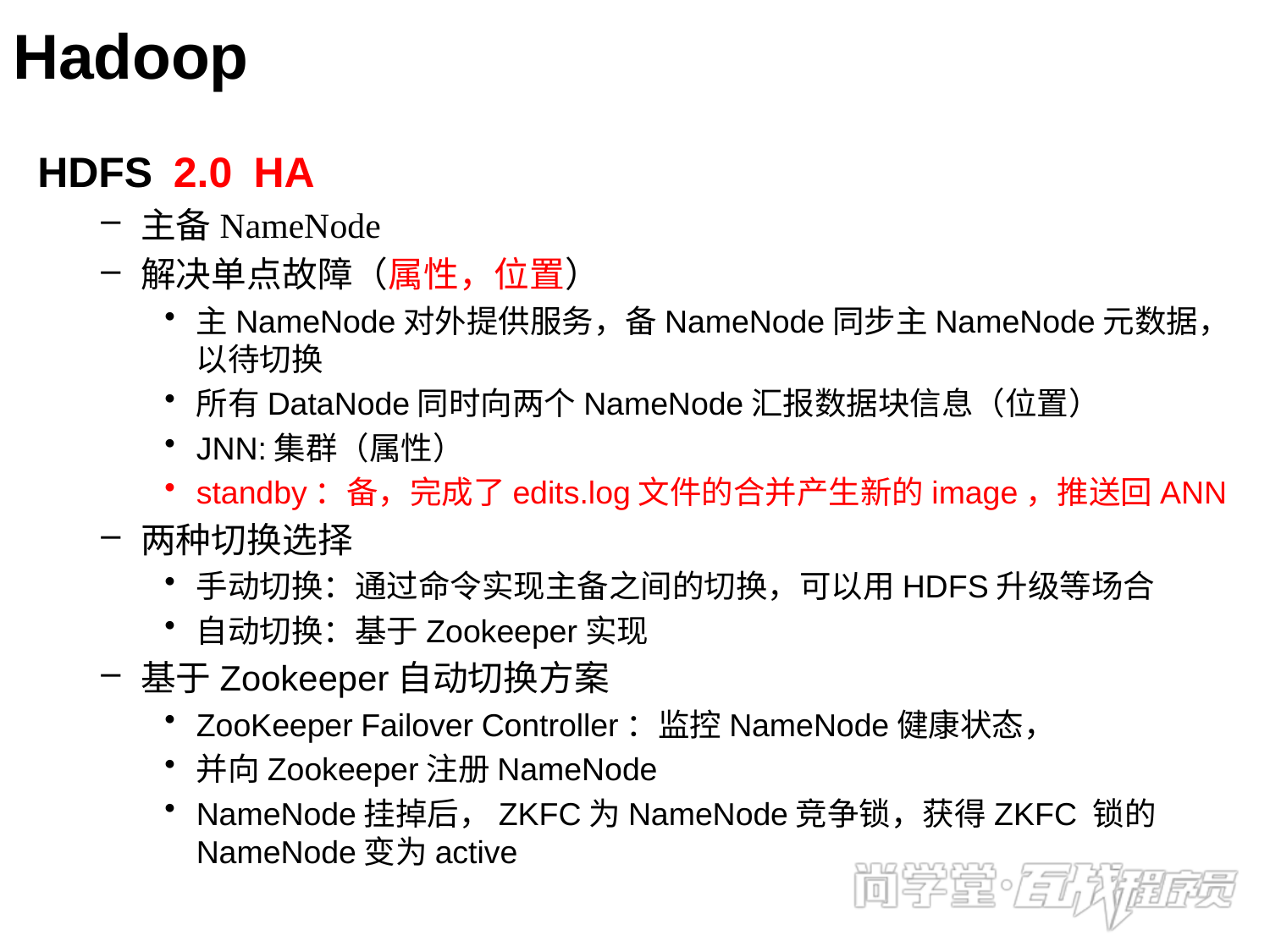

# Hadoop
HDFS  2.0  HA
主备NameNode
解决单点故障（属性，位置）
主NameNode对外提供服务，备NameNode同步主NameNode元数据，以待切换
所有DataNode同时向两个NameNode汇报数据块信息（位置）
JNN:集群（属性）
standby：备，完成了edits.log文件的合并产生新的image，推送回ANN
两种切换选择
手动切换：通过命令实现主备之间的切换，可以用HDFS升级等场合
自动切换：基于Zookeeper实现
基于Zookeeper自动切换方案
ZooKeeper Failover Controller：监控NameNode健康状态，
并向Zookeeper注册NameNode
NameNode挂掉后，ZKFC为NameNode竞争锁，获得ZKFC 锁的NameNode变为active